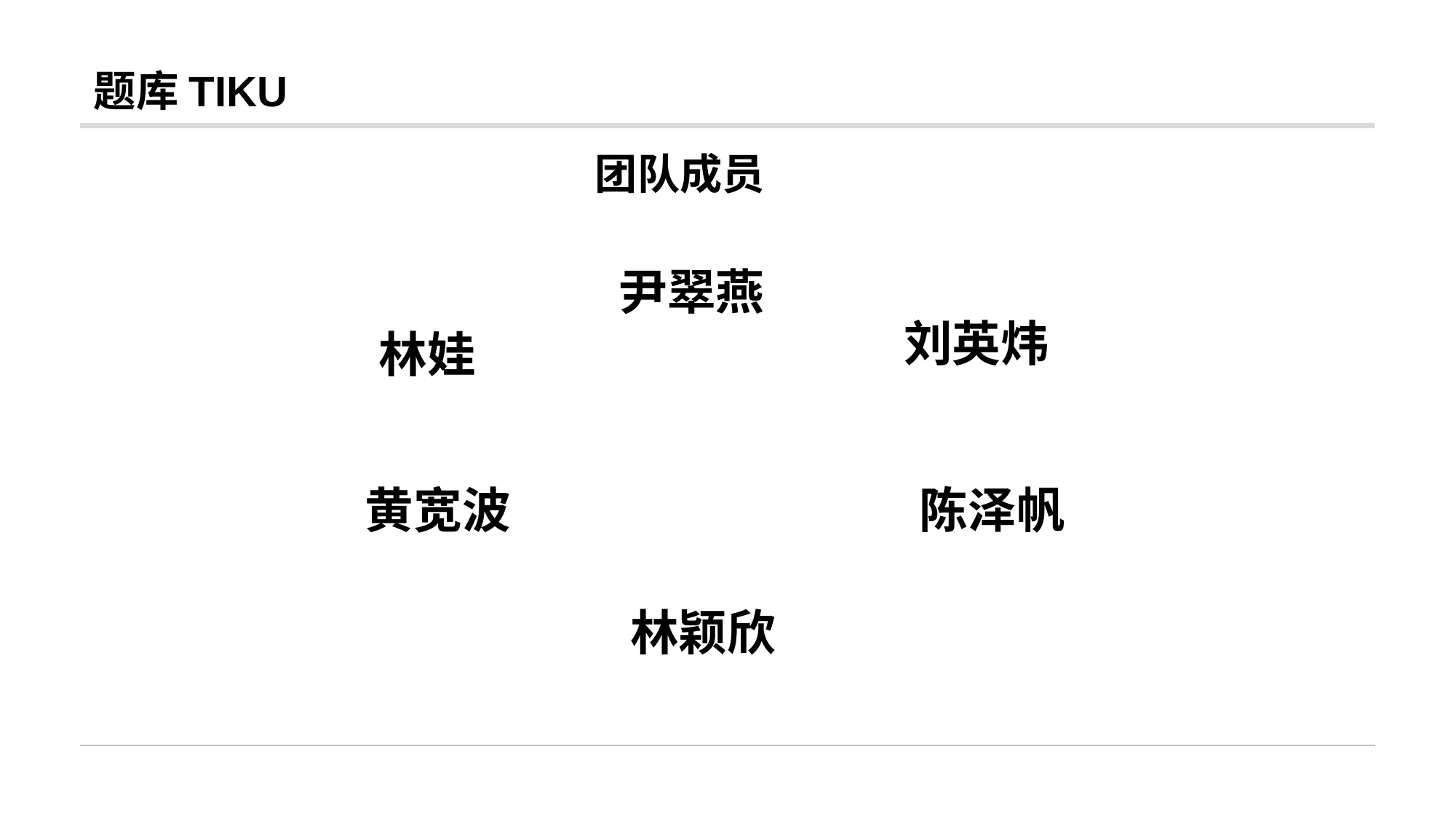

# 题库TIKU
团队成员
尹翠燕
 刘英炜
林娃
黄宽波
 陈泽帆
 林颖欣
4